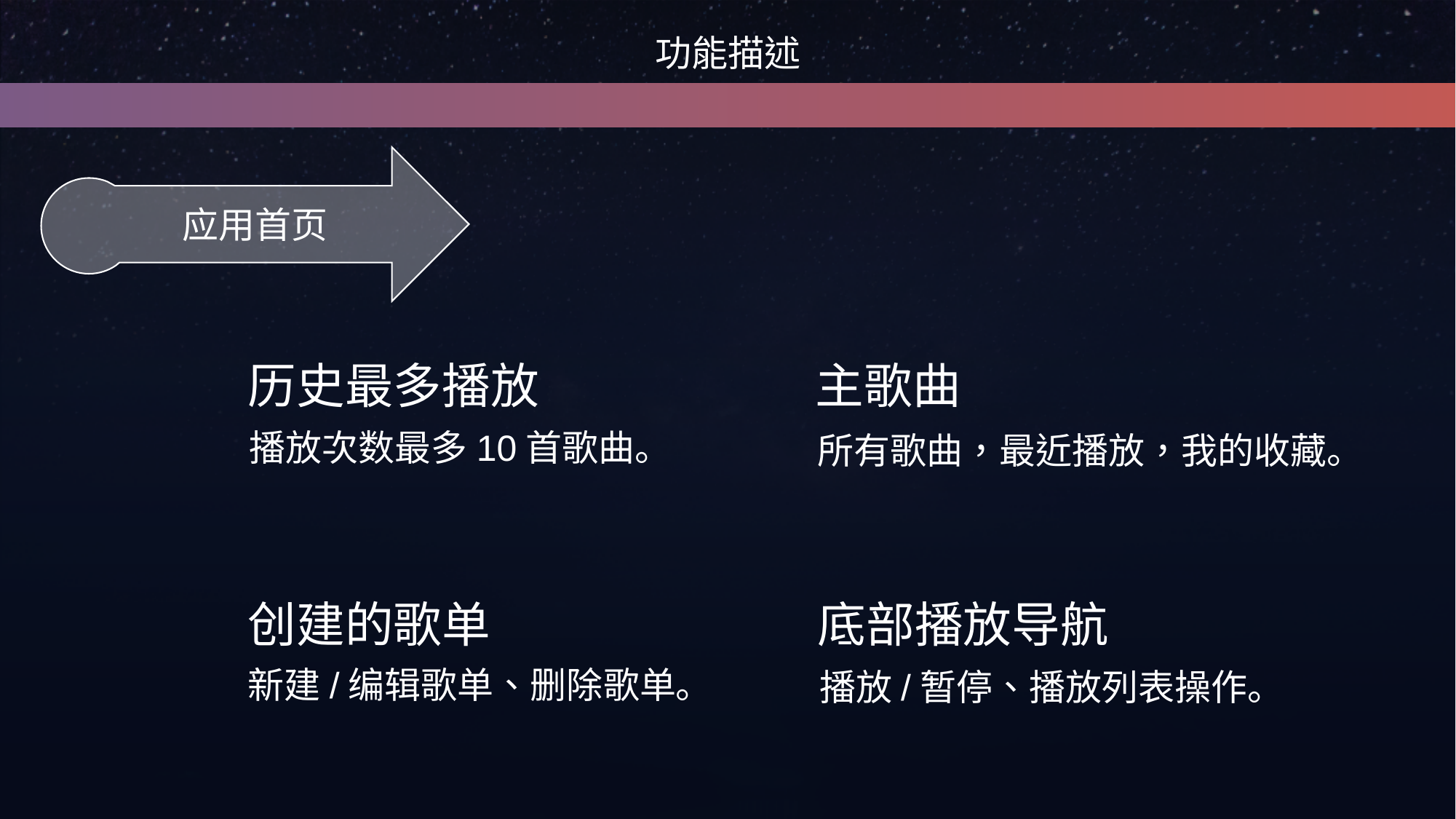

功能描述

应用首页
历史最多播放
播放次数最多10首歌曲。
主歌曲
所有歌曲，最近播放，我的收藏。
创建的歌单
新建/编辑歌单、删除歌单。
底部播放导航
播放/暂停、播放列表操作。